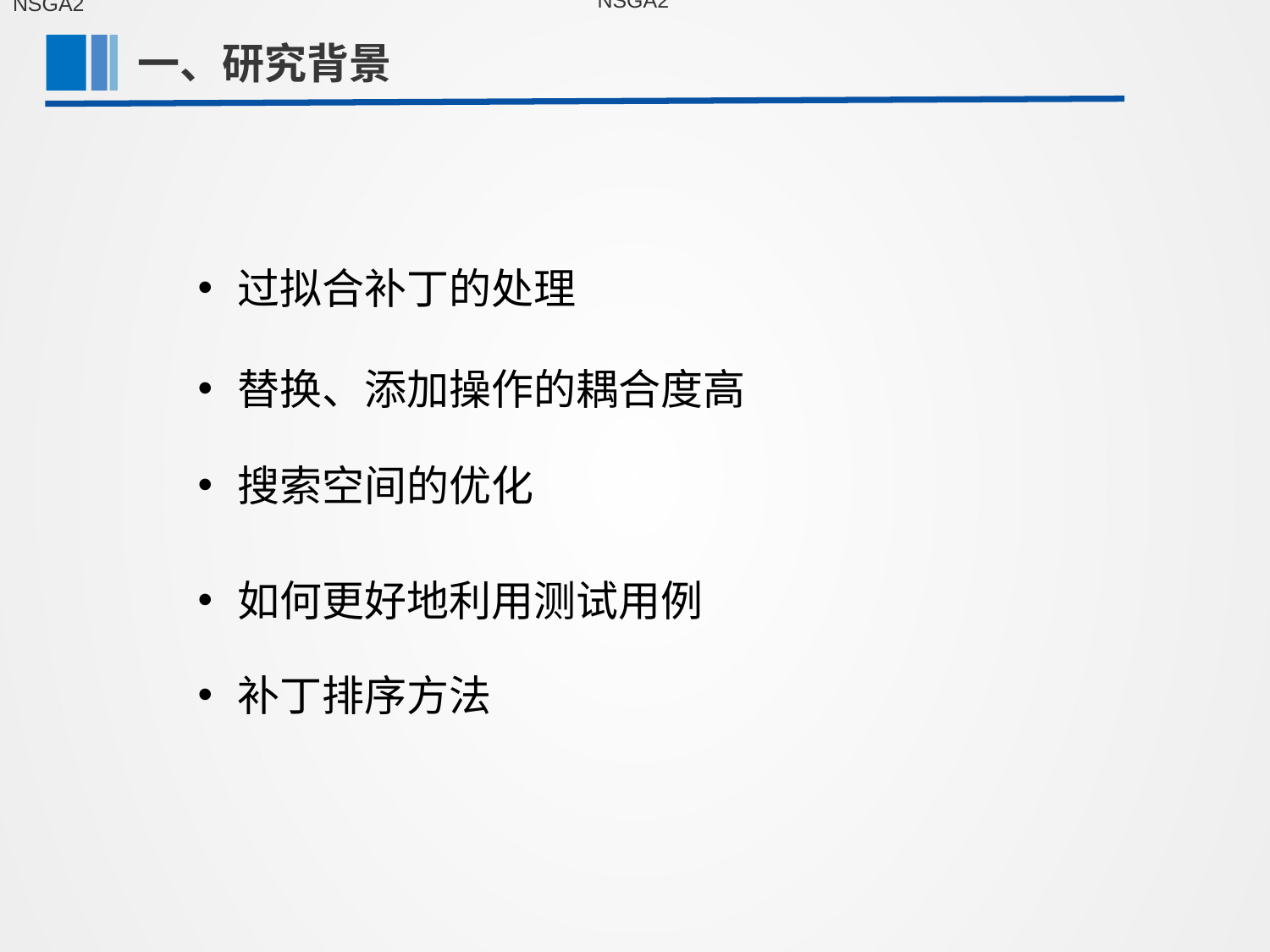

NSGA2
NSGA2
一、研究背景

第一部分
过拟合补丁的处理
替换、添加操作的耦合度高
搜索空间的优化
如何更好地利用测试用例
补丁排序方法